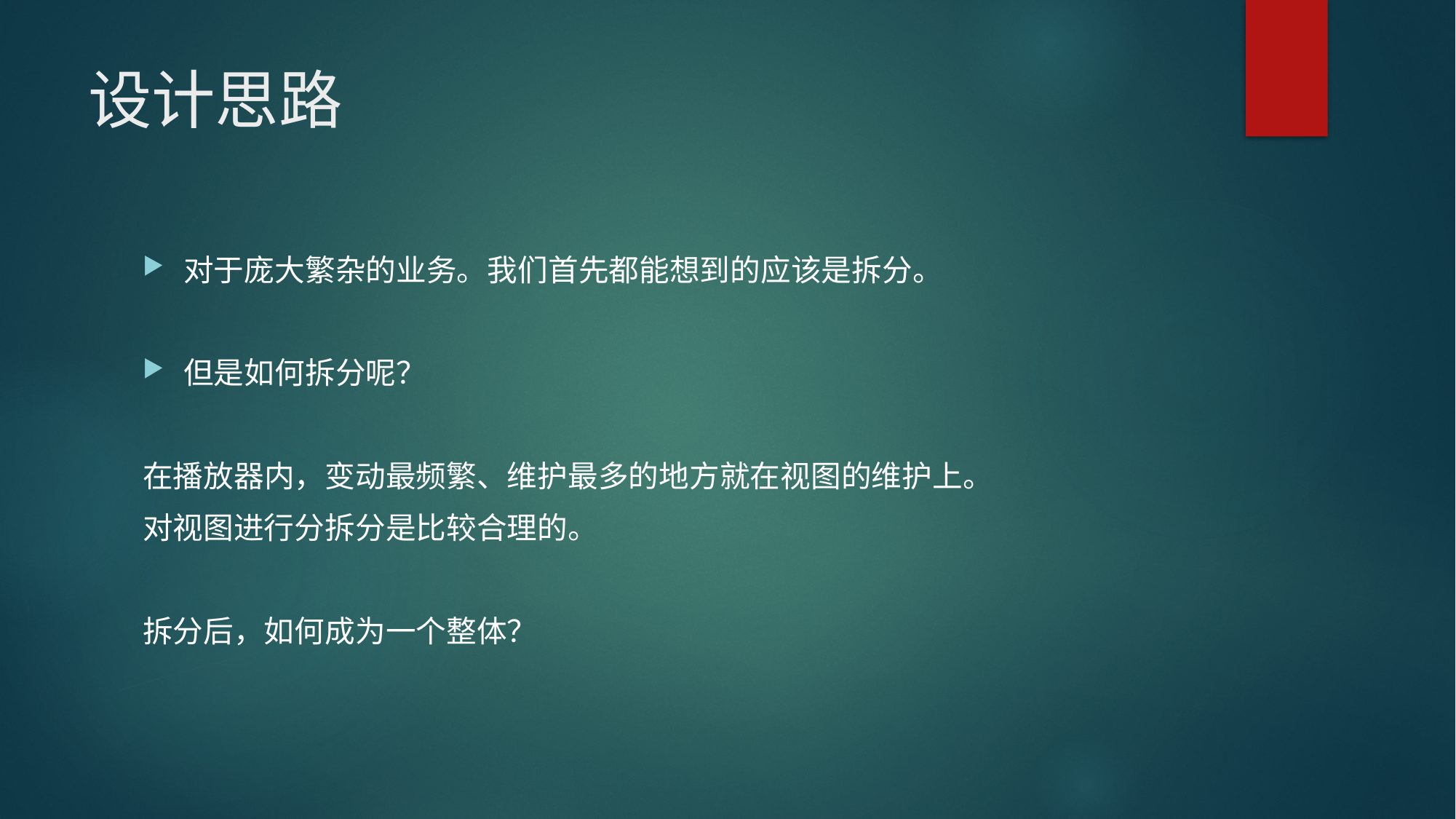

# 设计思路
对于庞大繁杂的业务。我们首先都能想到的应该是拆分。

但是如何拆分呢？

在播放器内，变动最频繁、维护最多的地方就在视图的维护上。
对视图进行分拆分是比较合理的。

拆分后，如何成为一个整体？